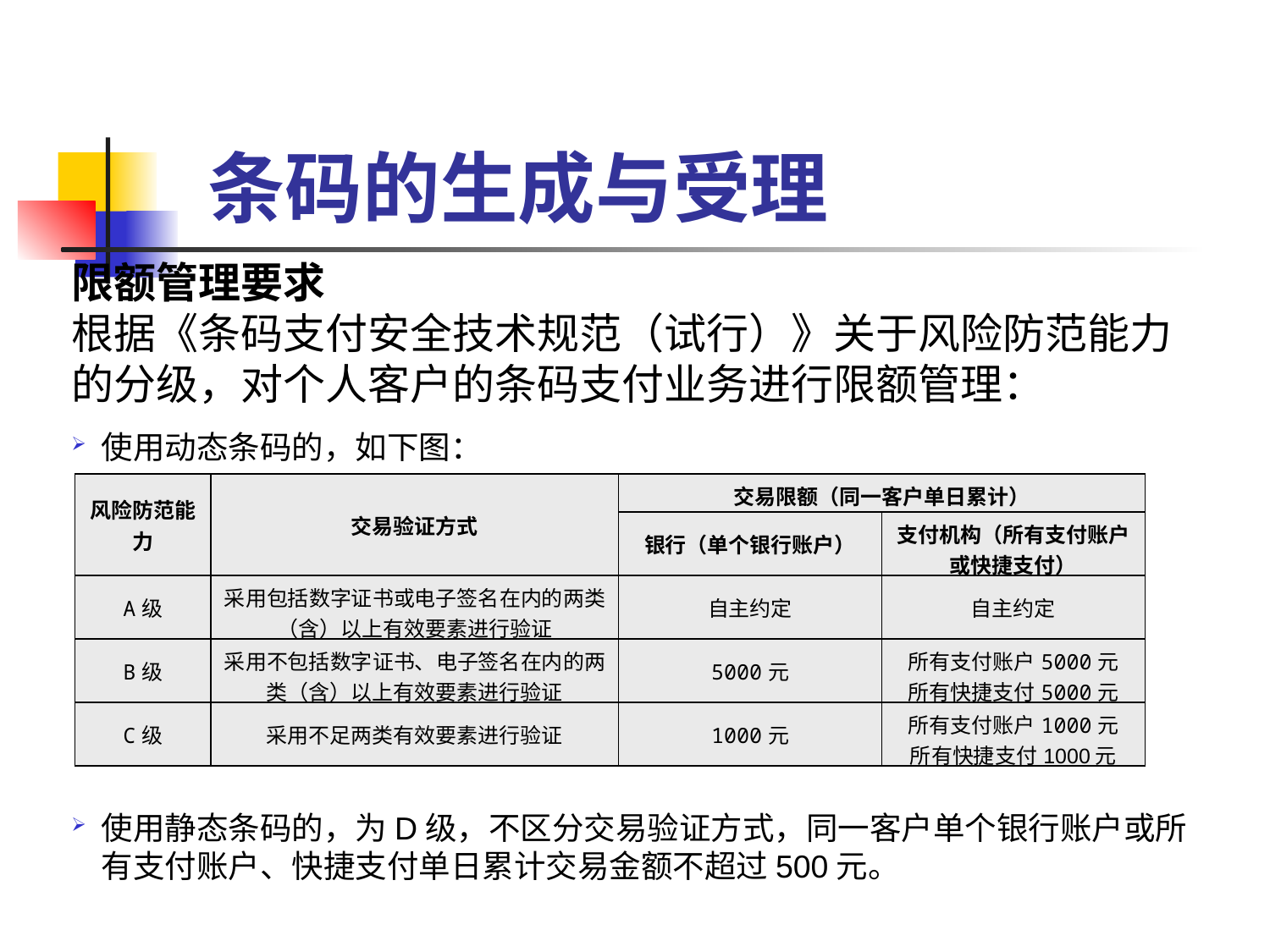

条码的生成与受理

限额管理要求
根据《条码支付安全技术规范（试行）》关于风险防范能力的分级，对个人客户的条码支付业务进行限额管理：

使用动态条码的，如下图：

使用静态条码的，为D级，不区分交易验证方式，同一客户单个银行账户或所有支付账户、快捷支付单日累计交易金额不超过500元。

| 风险防范能力 | 交易验证方式 | 交易限额（同一客户单日累计） |  |
| --- | --- | --- | --- |
|  |  | 银行（单个银行账户） | 支付机构（所有支付账户或快捷支付） |
| A级 | 采用包括数字证书或电子签名在内的两类（含）以上有效要素进行验证 | 自主约定 | 自主约定 |
| B级 | 采用不包括数字证书、电子签名在内的两类（含）以上有效要素进行验证 | 5000元 | 所有支付账户5000元 所有快捷支付5000元 |
| C级 | 采用不足两类有效要素进行验证 | 1000元 | 所有支付账户1000元 所有快捷支付1000元 |